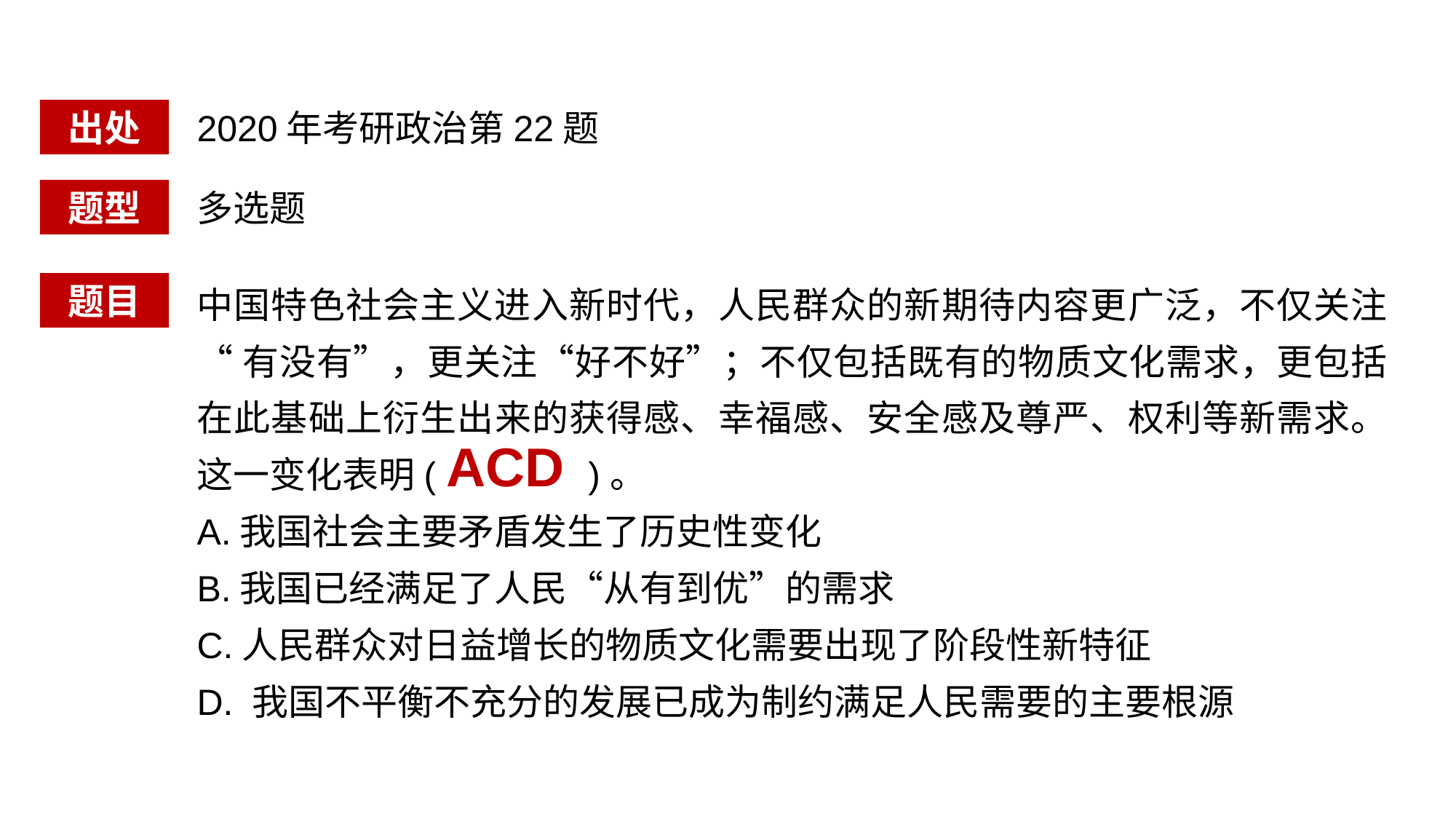

出处
2020年考研政治第22题
题型
多选题
中国特色社会主义进入新时代，人民群众的新期待内容更广泛，不仅关注“ 有没有”，更关注“好不好”；不仅包括既有的物质文化需求，更包括在此基础上衍生出来的获得感、幸福感、安全感及尊严、权利等新需求。这一变化表明(               )。
A.我国社会主要矛盾发生了历史性变化
B.我国已经满足了人民“从有到优”的需求
C.人民群众对日益增长的物质文化需要出现了阶段性新特征
D. 我国不平衡不充分的发展已成为制约满足人民需要的主要根源
题目
ACD